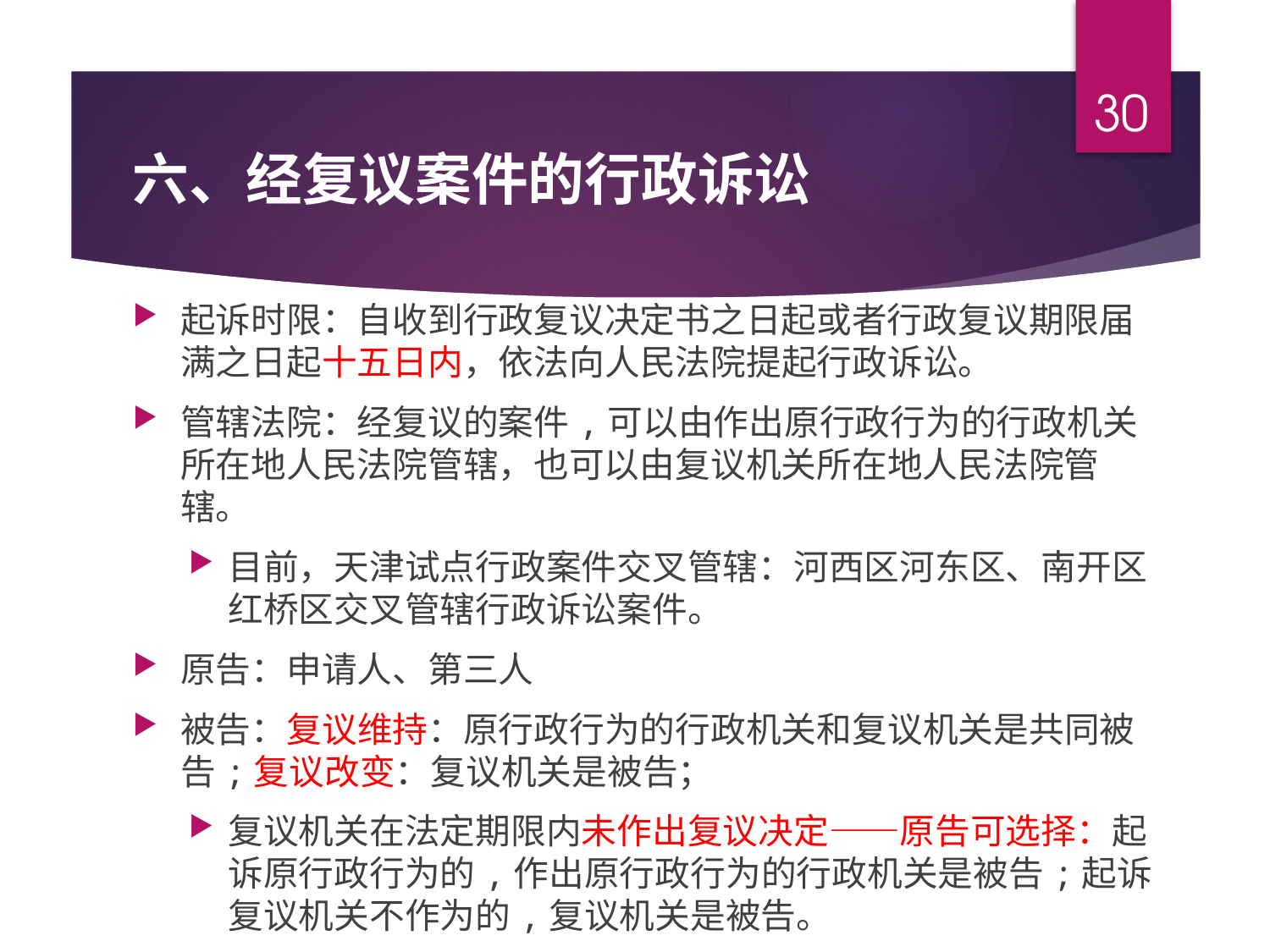

30
# 六、经复议案件的行政诉讼
起诉时限：自收到行政复议决定书之日起或者行政复议期限届满之日起十五日内，依法向人民法院提起行政诉讼。
管辖法院：经复议的案件,可以由作出原行政行为的行政机关所在地人民法院管辖，也可以由复议机关所在地人民法院管辖。
目前，天津试点行政案件交叉管辖：河西区河东区、南开区红桥区交叉管辖行政诉讼案件。
原告：申请人、第三人
被告：复议维持：原行政行为的行政机关和复议机关是共同被告;复议改变：复议机关是被告；
复议机关在法定期限内未作出复议决定——原告可选择：起诉原行政行为的,作出原行政行为的行政机关是被告;起诉复议机关不作为的,复议机关是被告。